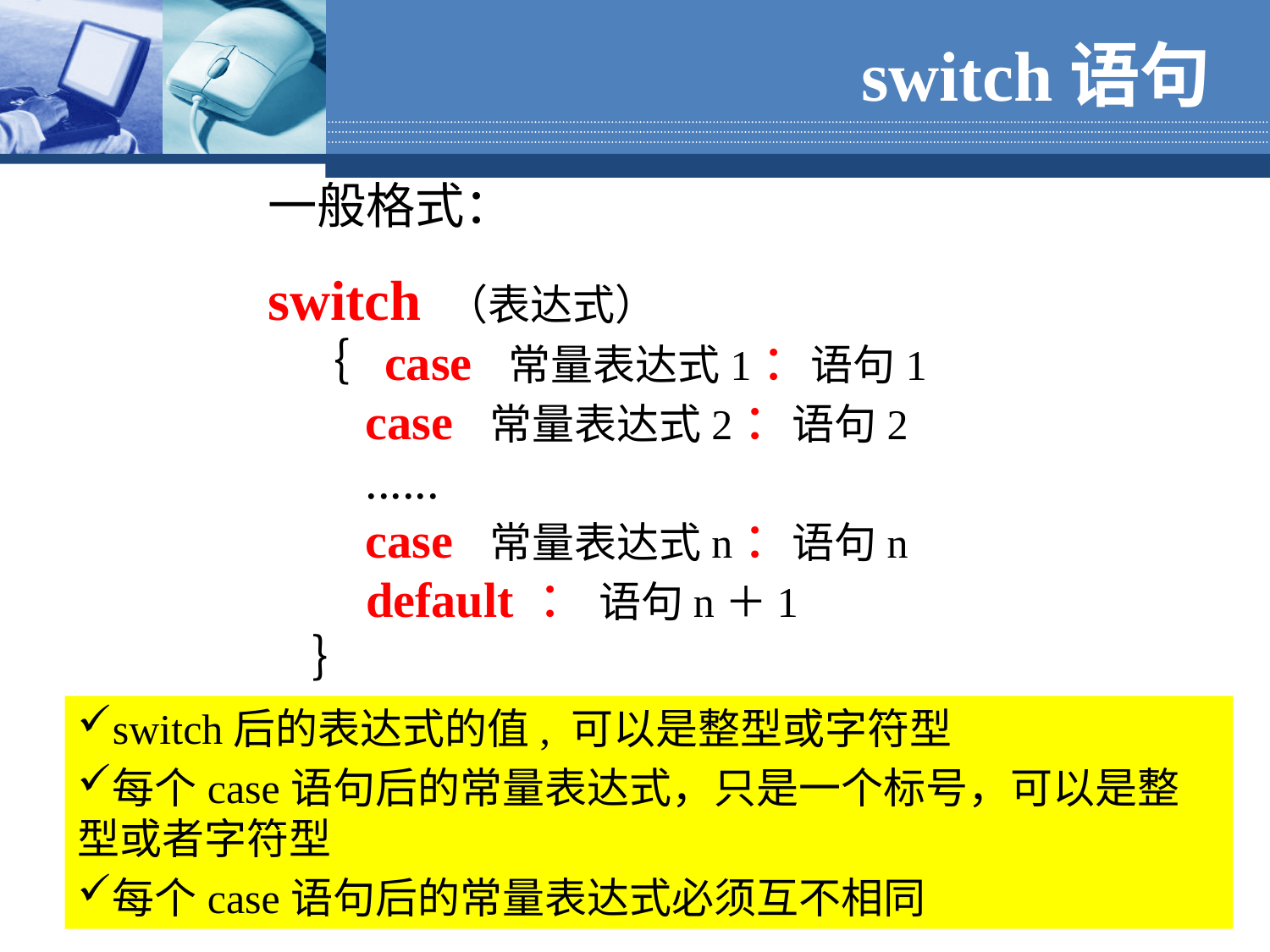

switch语句
一般格式：

switch （表达式）
  ｛  case  常量表达式1：语句1
        case  常量表达式2：语句2
        ......
        case  常量表达式n：语句n
        default ： 语句n＋1
   ｝
switch后的表达式的值, 可以是整型或字符型
每个case语句后的常量表达式，只是一个标号，可以是整型或者字符型
每个case语句后的常量表达式必须互不相同